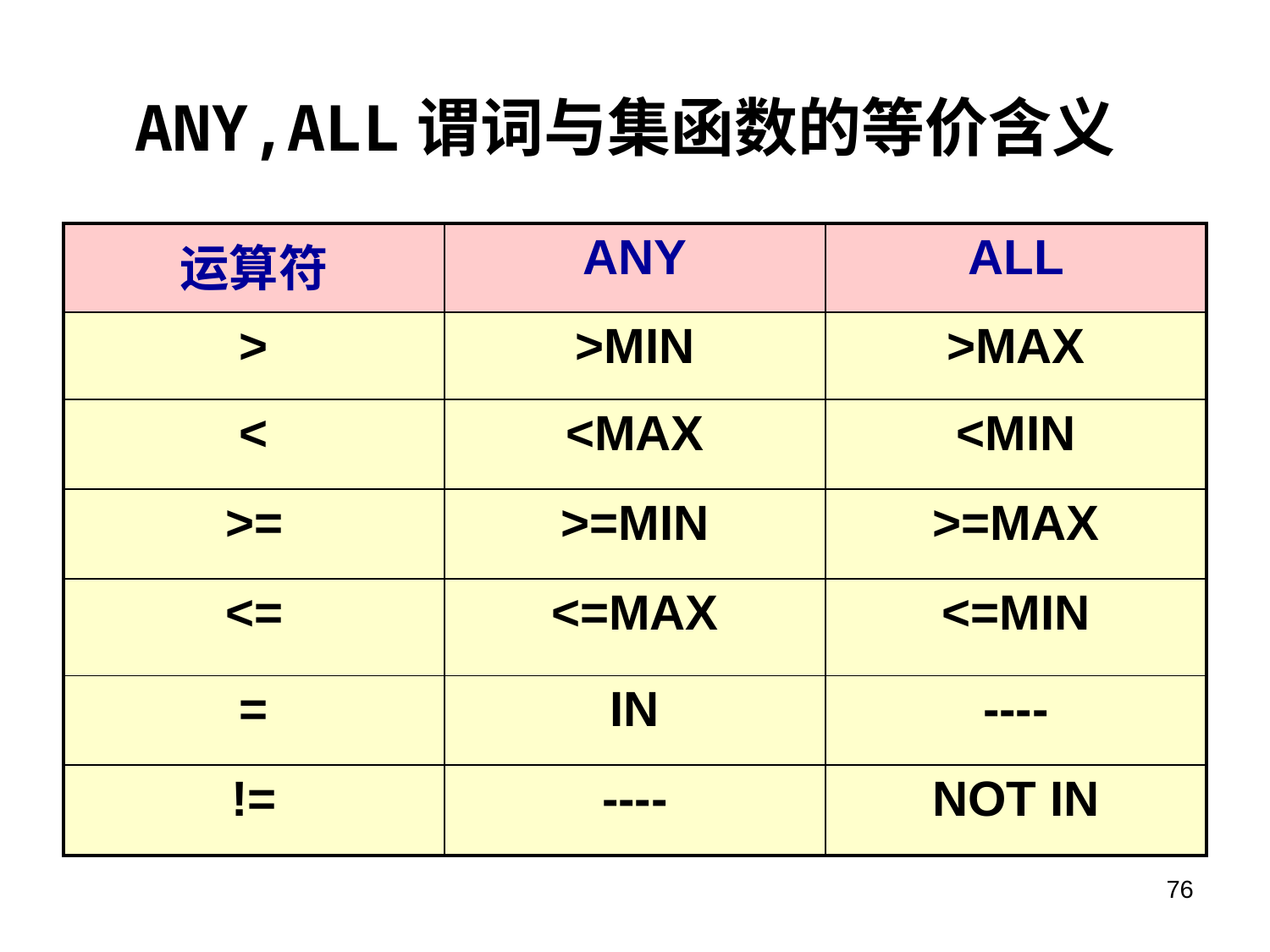

# ANY,ALL谓词与集函数的等价含义
| 运算符 | ANY | ALL |
| --- | --- | --- |
| > | >MIN | >MAX |
| < | <MAX | <MIN |
| >= | >=MIN | >=MAX |
| <= | <=MAX | <=MIN |
| = | IN | ---- |
| != | ---- | NOT IN |
76